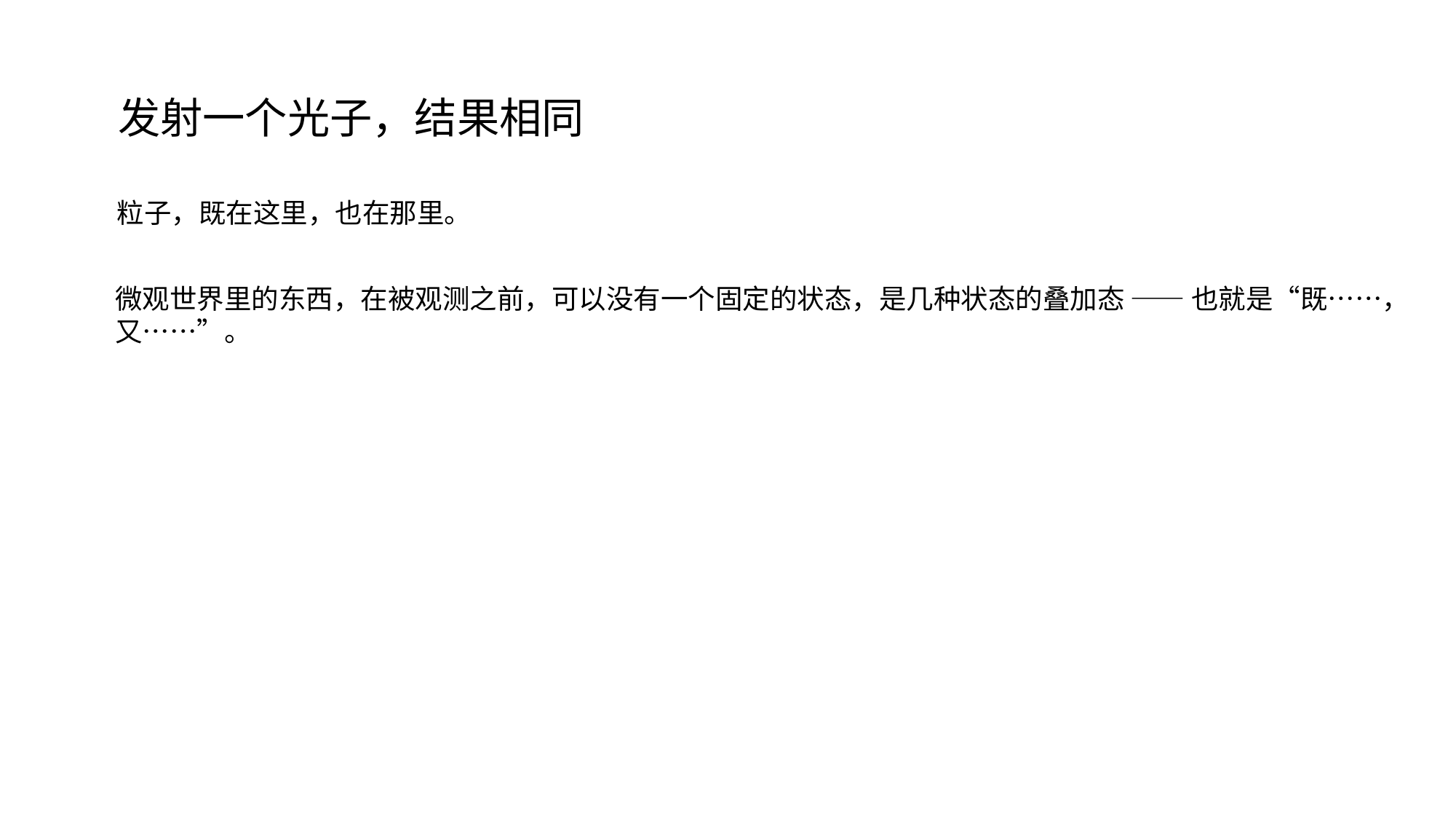

发射一个光子，结果相同
粒子，既在这里，也在那里。
微观世界里的东西，在被观测之前，可以没有一个固定的状态，是几种状态的叠加态 —— 也就是“既……，又……”。